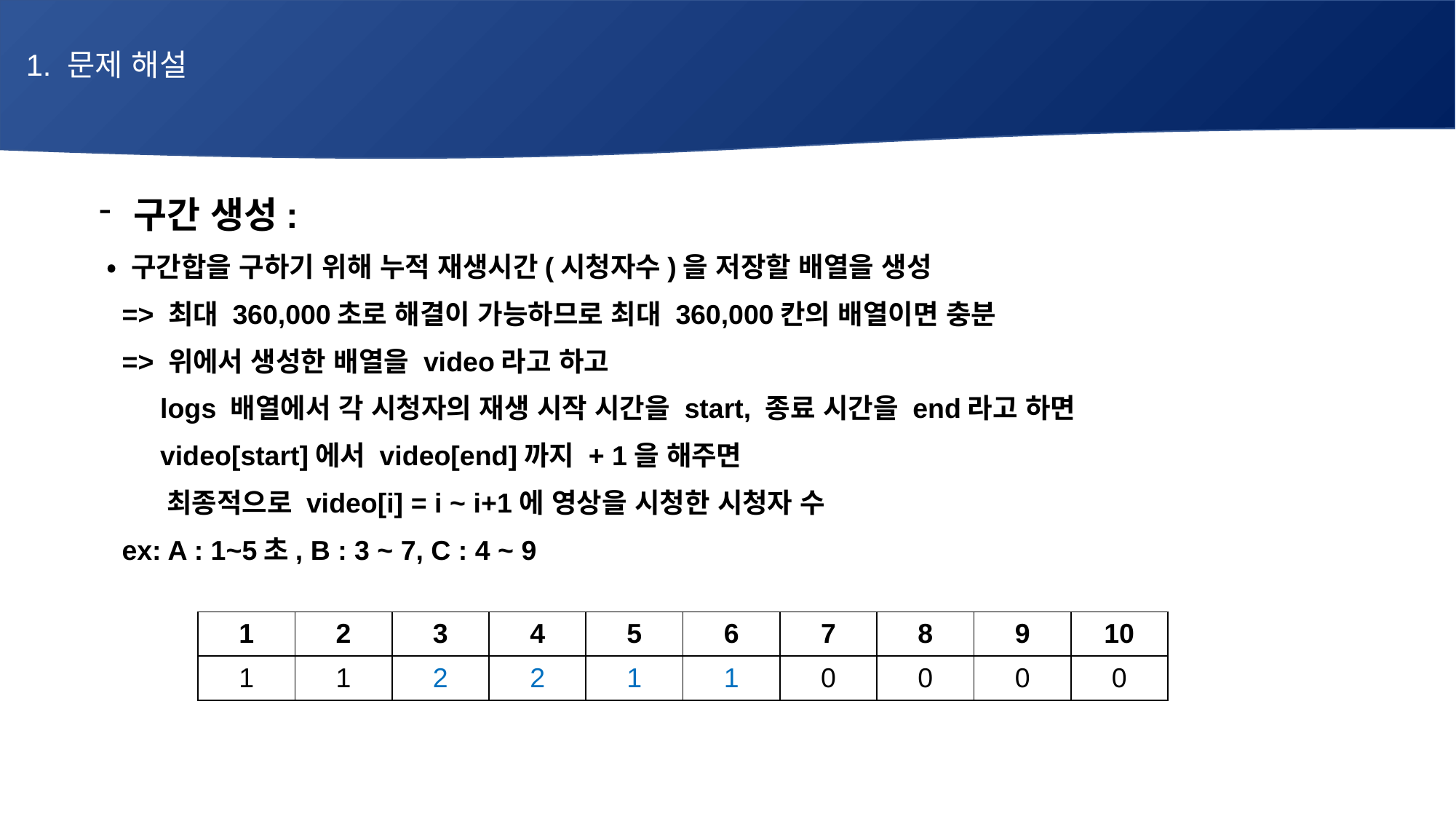

1. 문제 해설
구간 생성:
 • 구간합을 구하기 위해 누적 재생시간(시청자수)을 저장할 배열을 생성
   => 최대 360,000초로 해결이 가능하므로 최대 360,000칸의 배열이면 충분
   => 위에서 생성한 배열을 video라고 하고
        logs 배열에서 각 시청자의 재생 시작 시간을 start, 종료 시간을 end라고 하면
        video[start]에서 video[end]까지 + 1을 해주면
        최종적으로 video[i] = i ~ i+1에 영상을 시청한 시청자 수
   ex: A : 1~5초, B : 3 ~ 7, C : 4 ~ 9

| 1 | 2 | 3 | 4 | 5 | 6 | 7 | 8 | 9 | 10 |
| --- | --- | --- | --- | --- | --- | --- | --- | --- | --- |
| 1 | 1 | 2 | 2 | 1 | 1 | 0 | 0 | 0 | 0 |